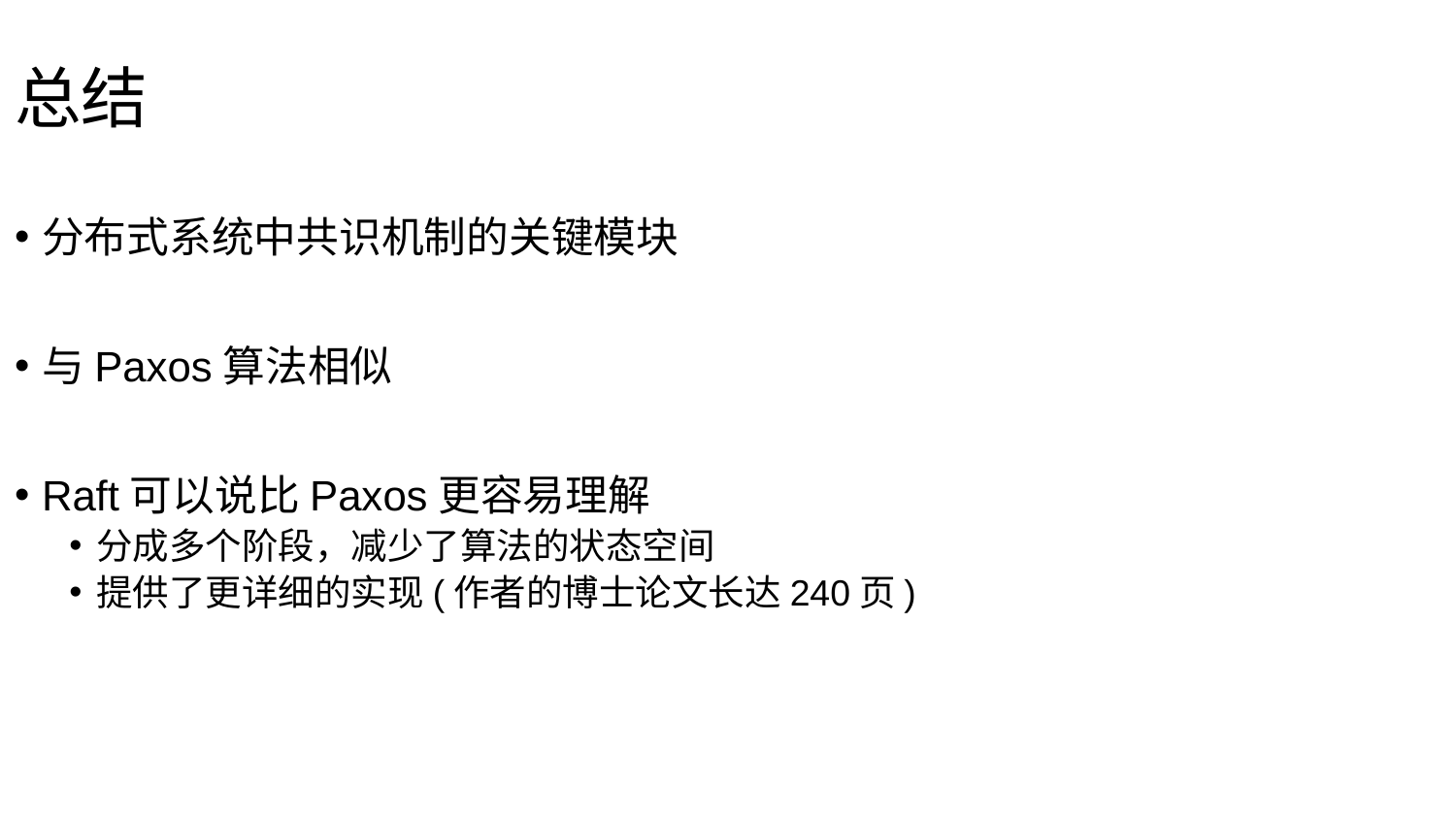

总结
分布式系统中共识机制的关键模块

与Paxos算法相似

Raft可以说比Paxos更容易理解
分成多个阶段，减少了算法的状态空间
提供了更详细的实现(作者的博士论文长达240页)